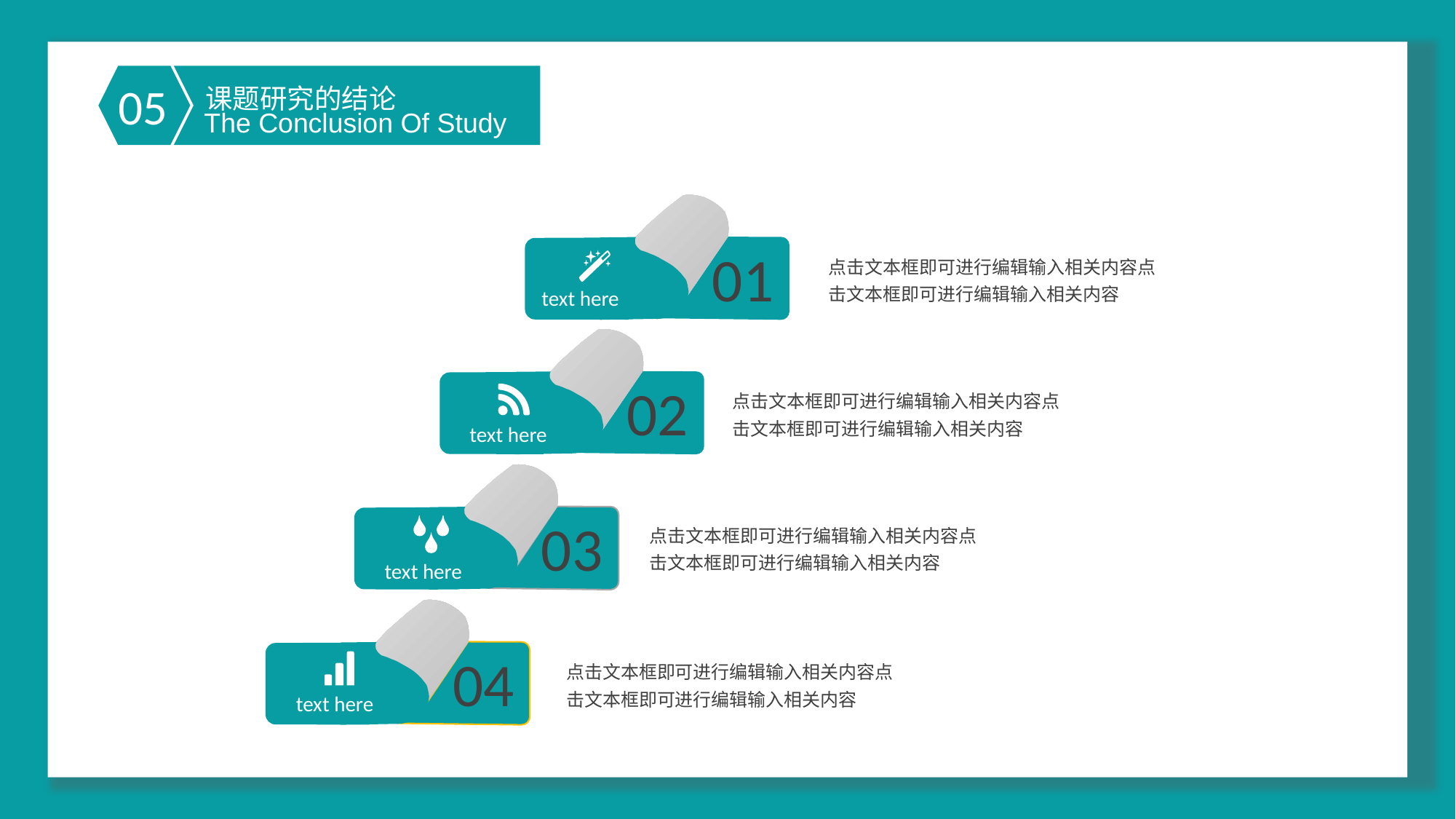

课题研究的结论

05
The Conclusion Of Study

01

点击文本框即可进行编辑输入相关内容点击文本框即可进行编辑输入相关内容

text here

02

点击文本框即可进行编辑输入相关内容点击文本框即可进行编辑输入相关内容

text here

03

点击文本框即可进行编辑输入相关内容点击文本框即可进行编辑输入相关内容

text here

04

点击文本框即可进行编辑输入相关内容点击文本框即可进行编辑输入相关内容

text here